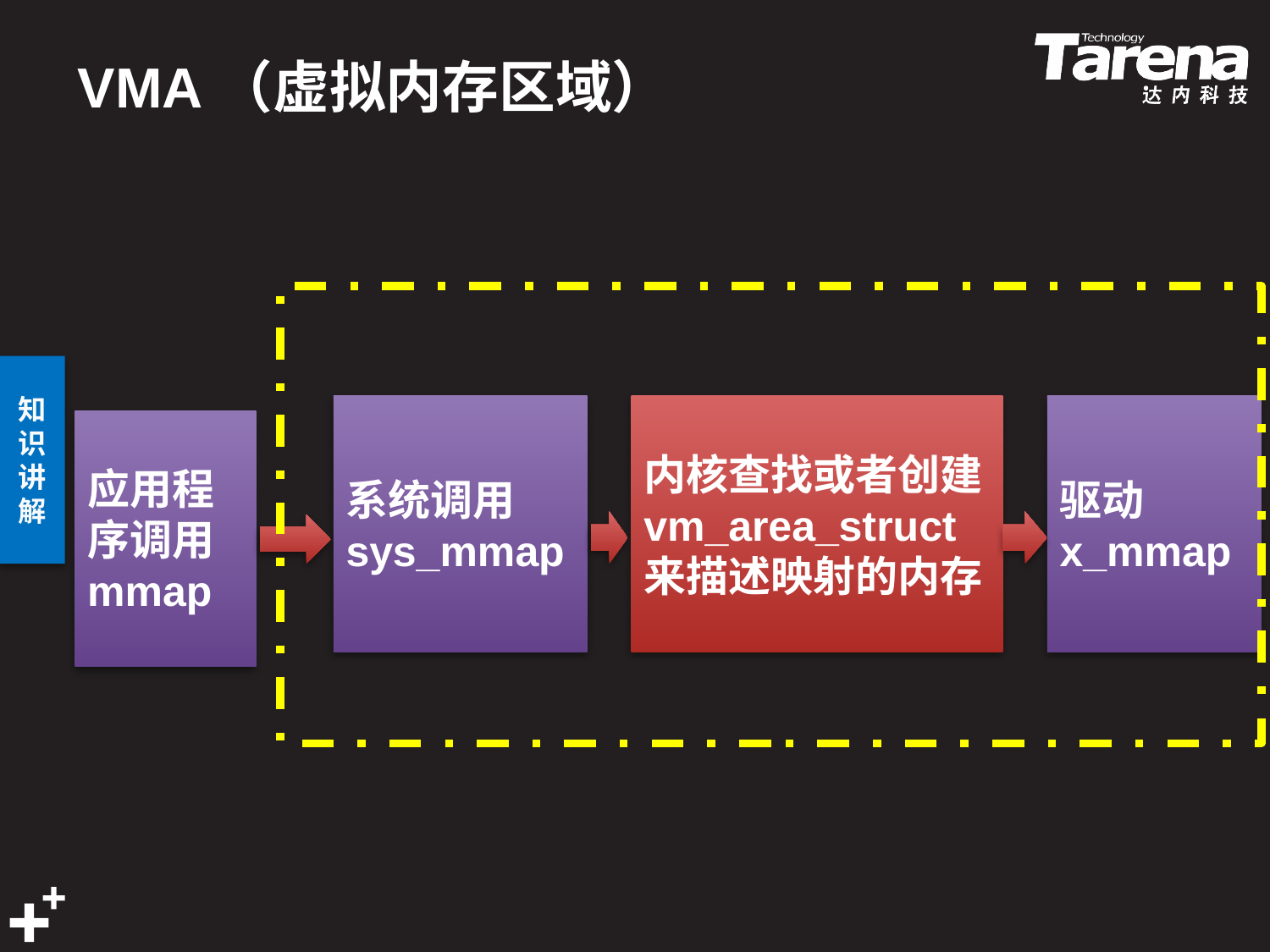

# VMA（虚拟内存区域）

系统调用sys_mmap
内核查找或者创建vm_area_struct来描述映射的内存
驱动
x_mmap
应用程序调用mmap